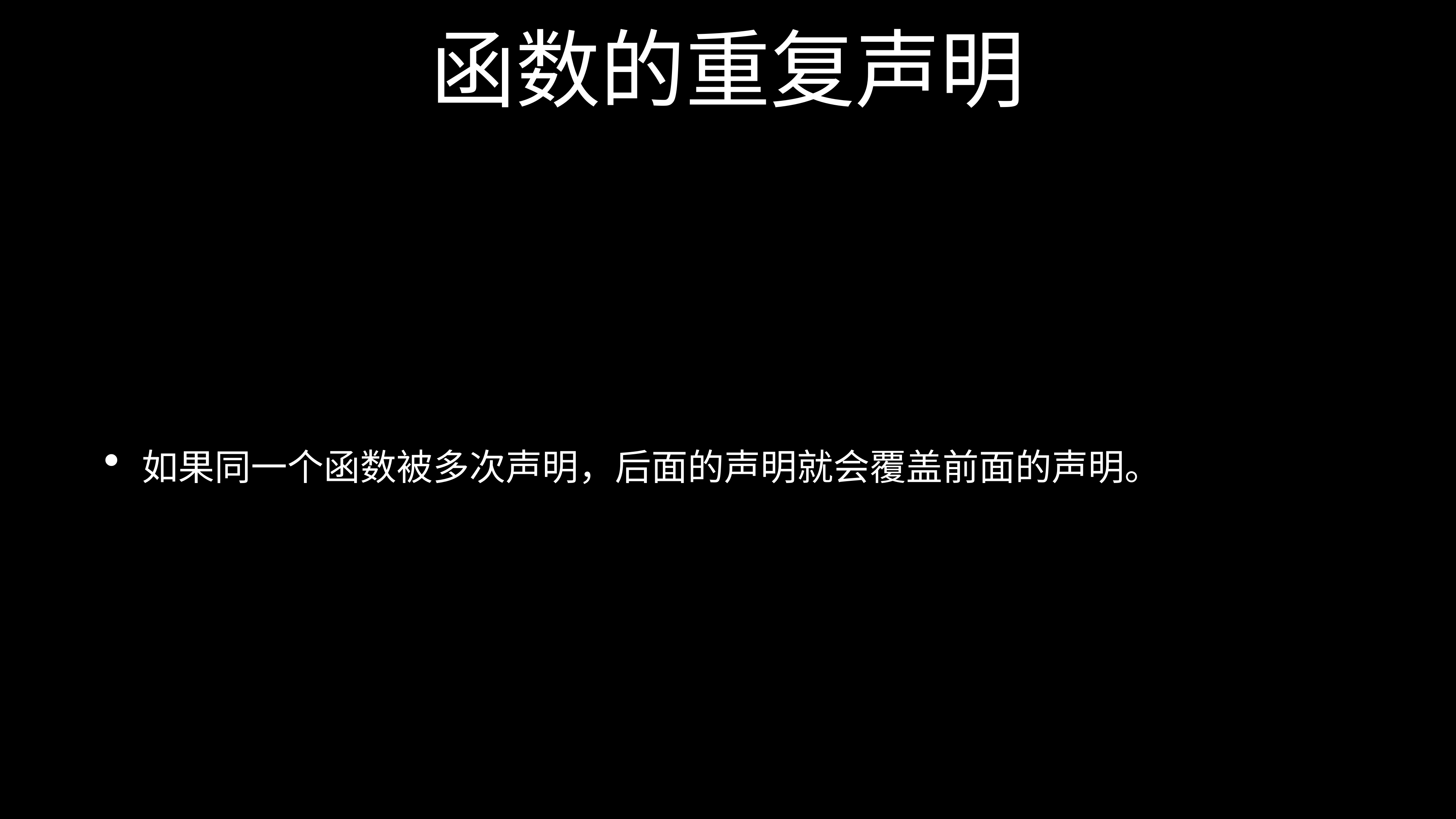

# 函数的重复声明
如果同一个函数被多次声明，后面的声明就会覆盖前面的声明。